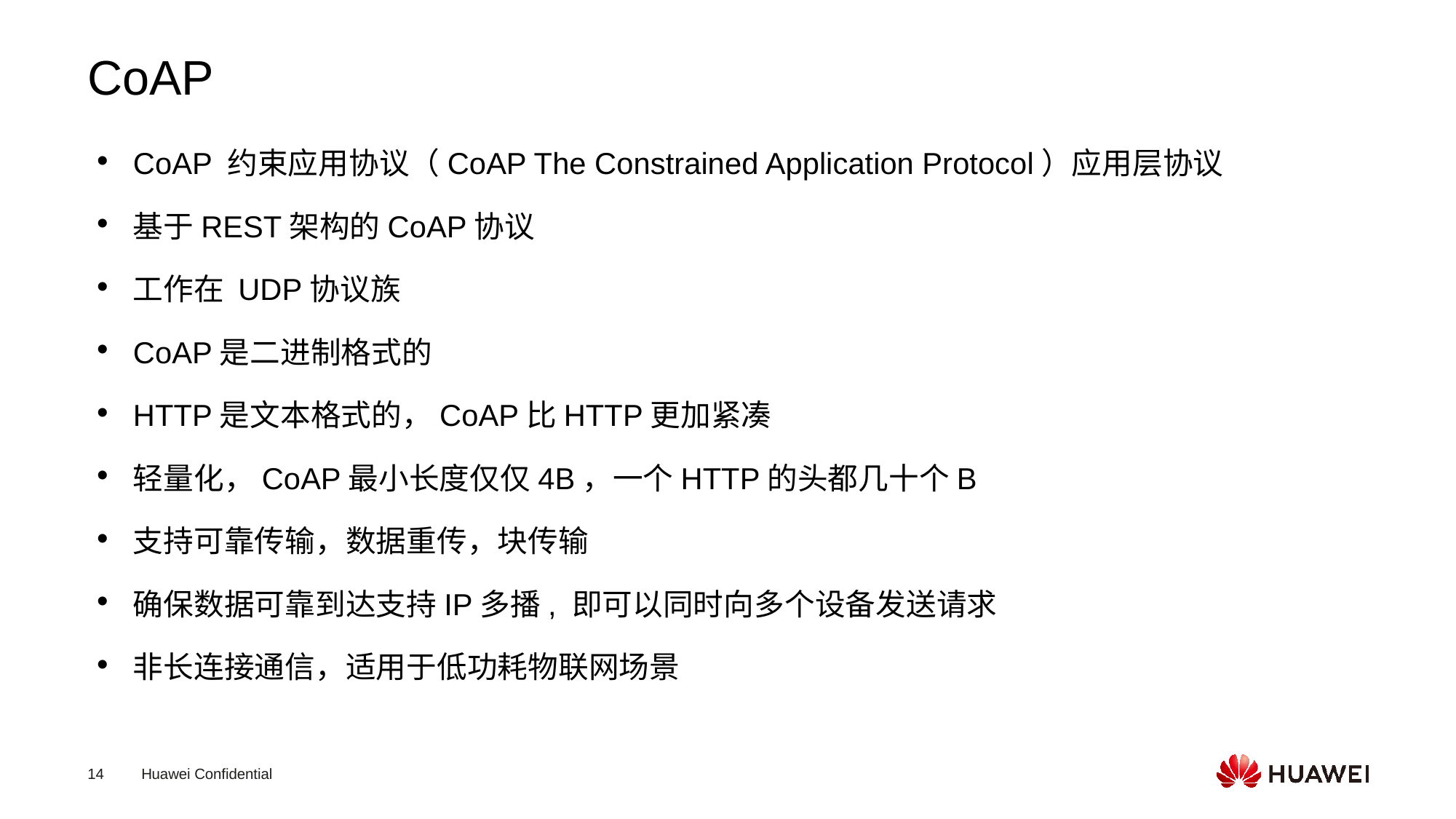

# CoAP
CoAP 约束应用协议（CoAP The Constrained Application Protocol）应用层协议
基于REST架构的CoAP协议
工作在 UDP协议族
CoAP是二进制格式的
HTTP是文本格式的，CoAP比HTTP更加紧凑
轻量化，CoAP最小长度仅仅4B，一个HTTP的头都几十个B
支持可靠传输，数据重传，块传输
确保数据可靠到达支持IP多播, 即可以同时向多个设备发送请求
非长连接通信，适用于低功耗物联网场景